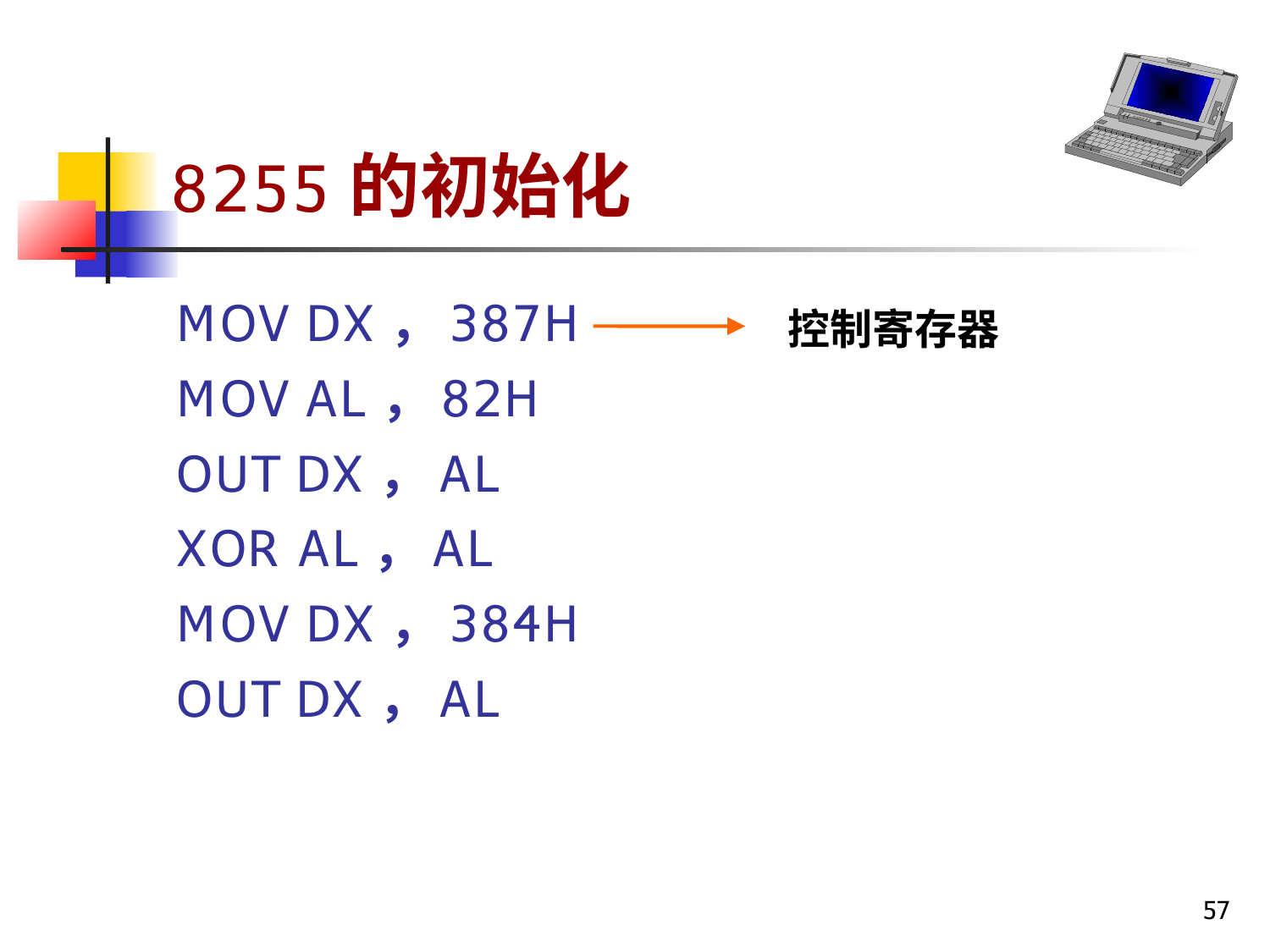

8255的初始化
MOV DX，387H
MOV AL，82H
OUT DX，AL
XOR AL，AL
MOV DX，384H
OUT DX，AL
控制寄存器

57